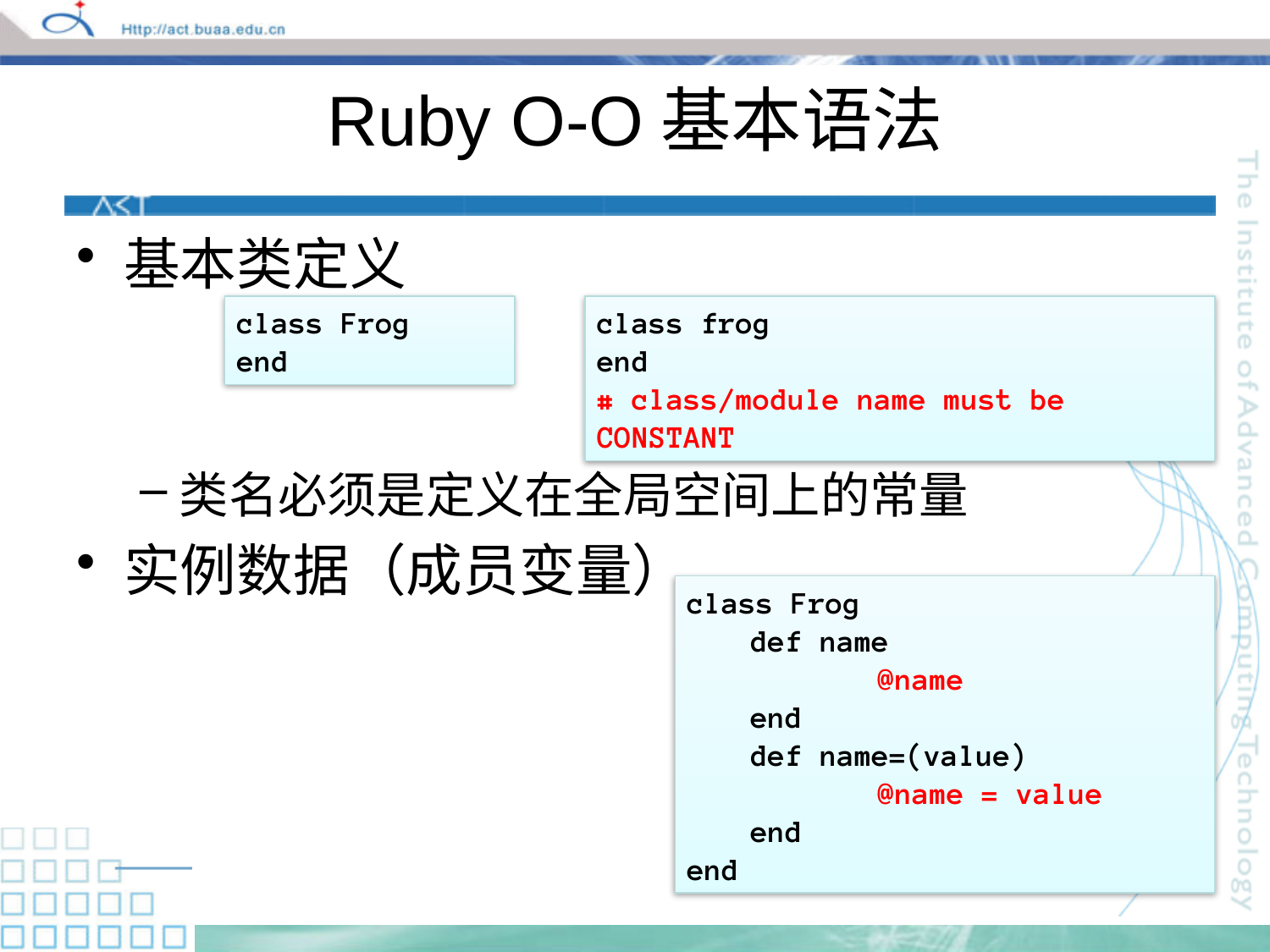

# Ruby O-O基本语法
基本类定义

类名必须是定义在全局空间上的常量
实例数据（成员变量）

class Frog
end
class frog
end
# class/module name must be CONSTANT
class Frog
def name
	@name
end
def name=(value)
	@name = value
end
end